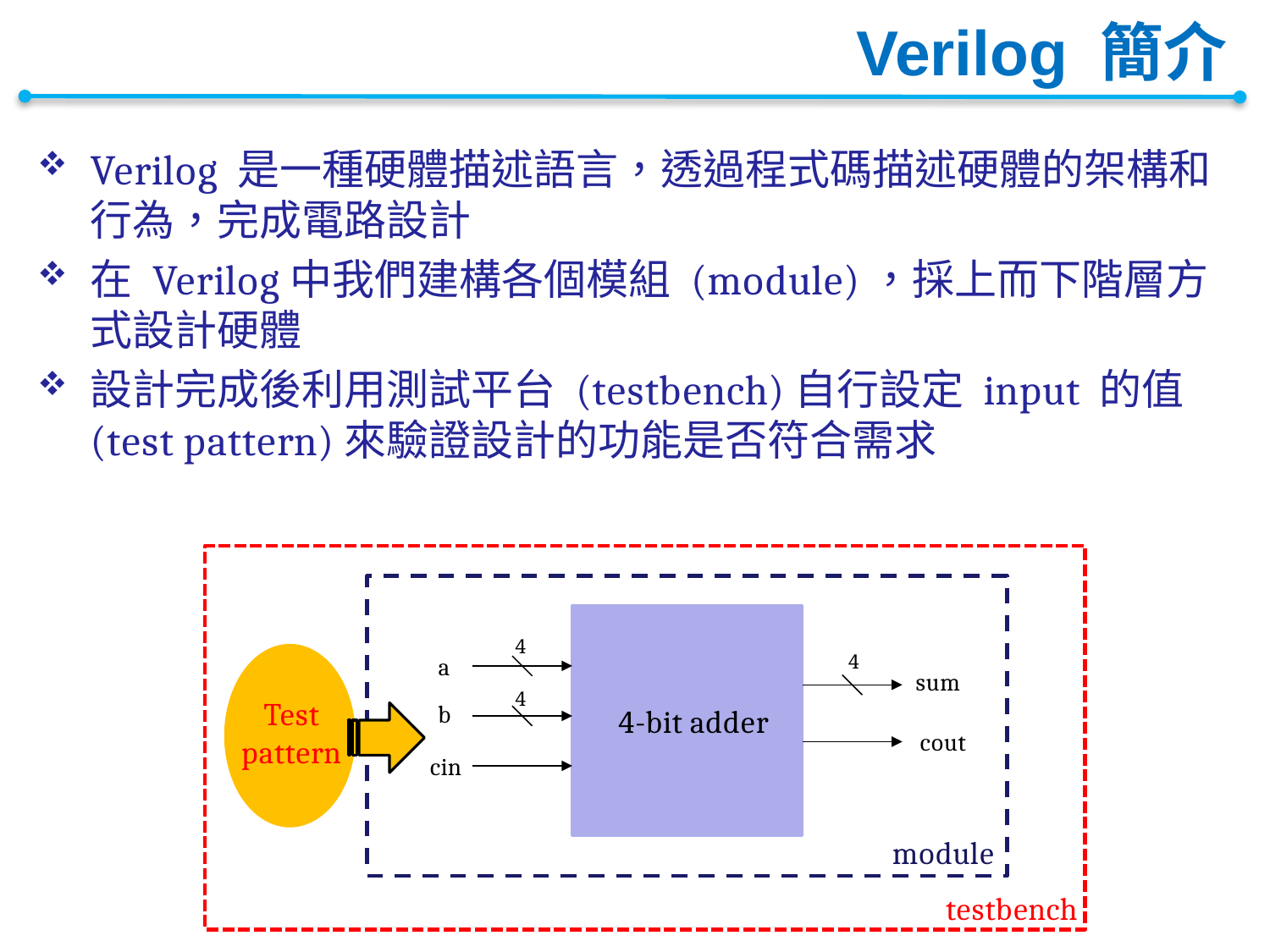

# Verilog 簡介
Verilog 是一種硬體描述語言，透過程式碼描述硬體的架構和行為，完成電路設計
在 Verilog中我們建構各個模組 (module)，採上而下階層方式設計硬體
設計完成後利用測試平台 (testbench)自行設定 input 的值 (test pattern)來驗證設計的功能是否符合需求

4
4
a
sum
4
b
4-bit adder
cout
cin

Test
pattern

module
testbench